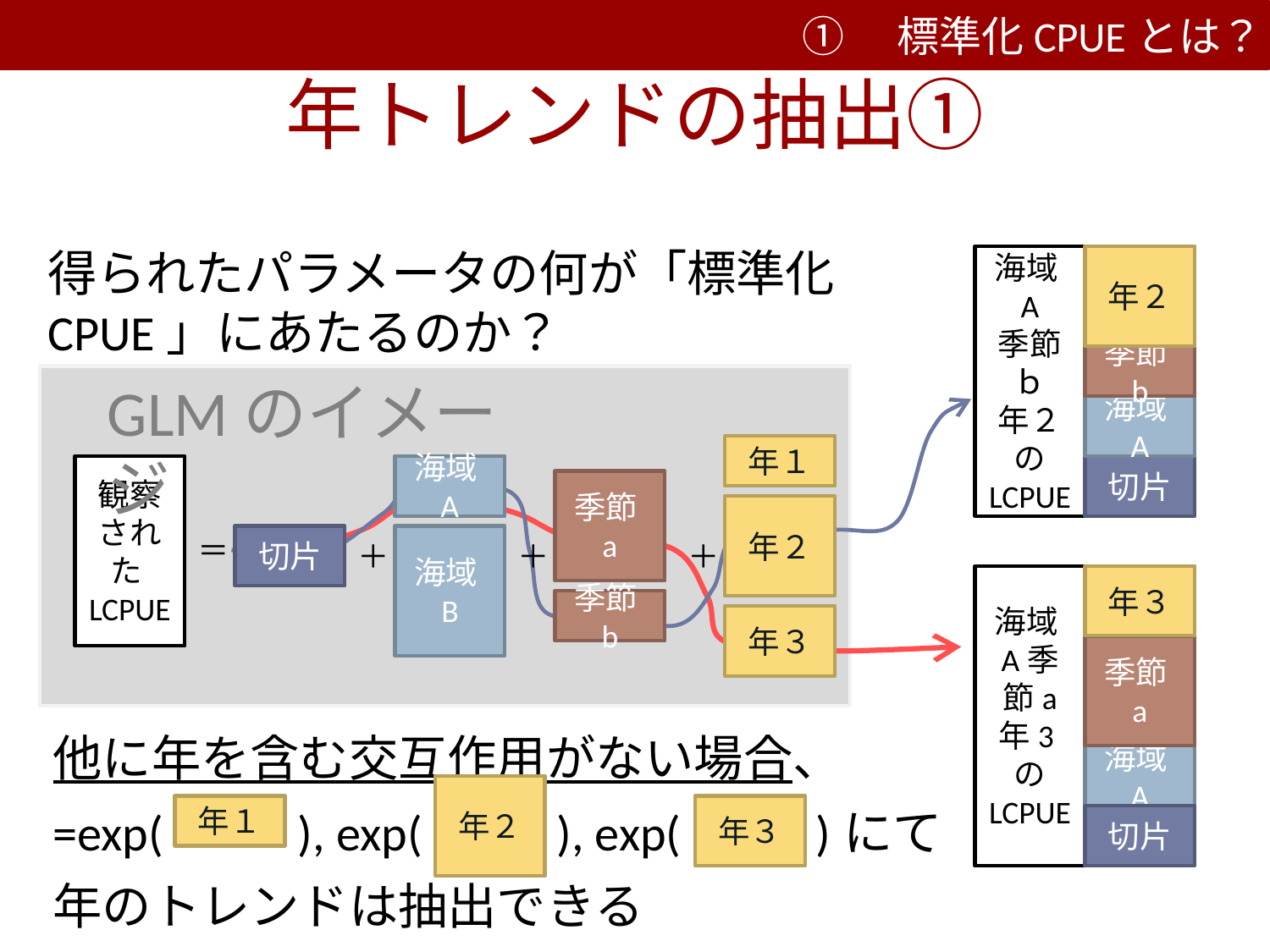

①　標準化CPUEとは？
② 標準化CPUEの推定
② 標準化CPUEの推定
# 年トレンドの抽出①
得られたパラメータの何が「標準化CPUE」にあたるのか？
海域A
季節ｂ
年２の
LCPUE
年２
季節b
海域A
切片

GLMのイメージ

年１
年２
年３
観察されたLCPUE
海域A
海域B
季節a
季節b

＝
切片
＋
＋
＋
海域A季節a
年3の
LCPUE
年３
季節a
海域A
切片
他に年を含む交互作用がない場合、
=exp(            ), exp(            ), exp(            )にて
年のトレンドは抽出できる
年２
年１
年３